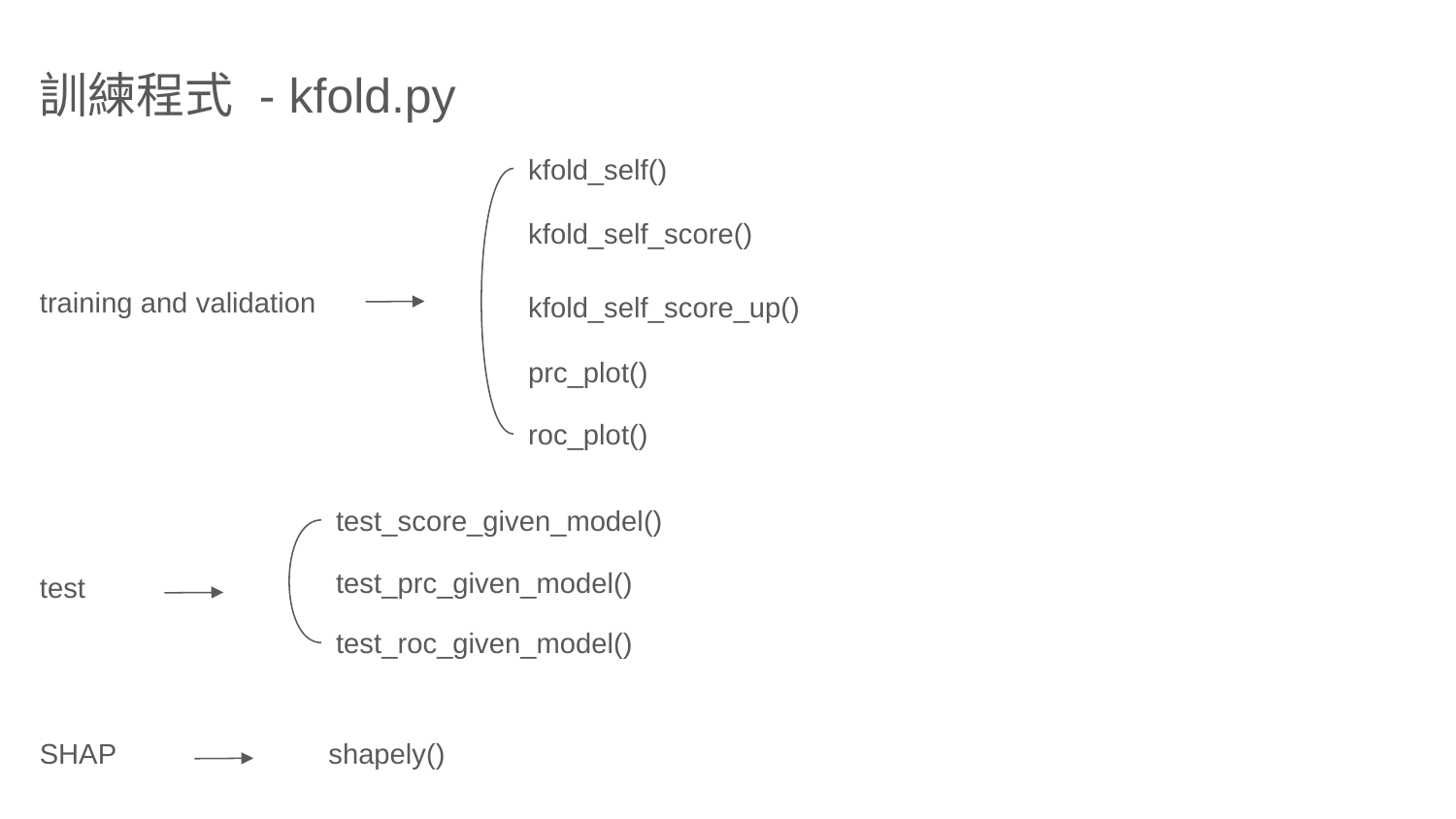

訓練程式 - kfold.py
kfold_self()
kfold_self_score()
training and validation
kfold_self_score_up()
prc_plot()
roc_plot()
test_score_given_model()
test_prc_given_model()
test
test_roc_given_model()
SHAP
shapely()